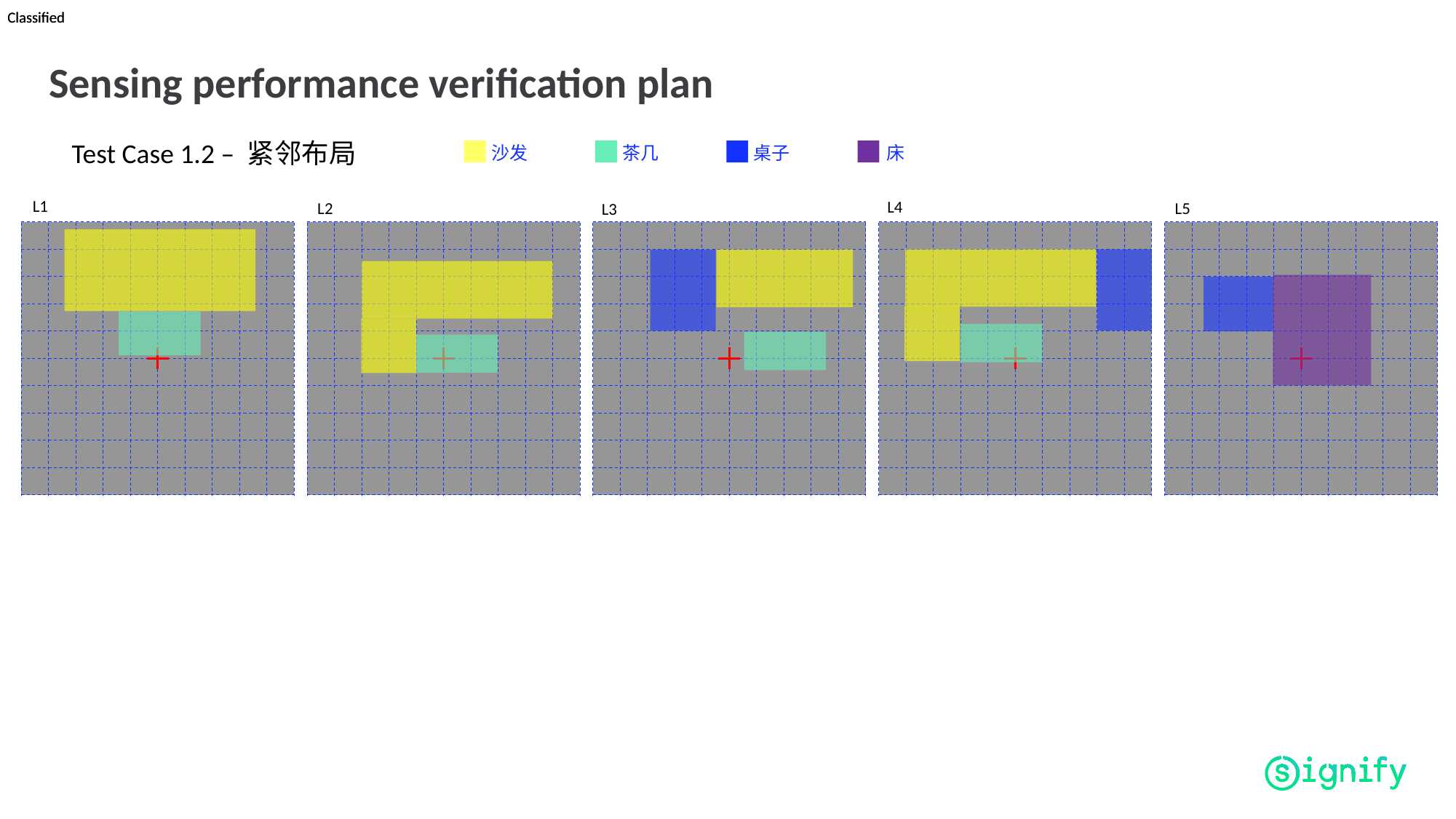

# Sensing performance verification plan
Test Case 1.2 – 紧邻布局
沙发
茶几
桌子
床

L1
L4
L2
L5
L3